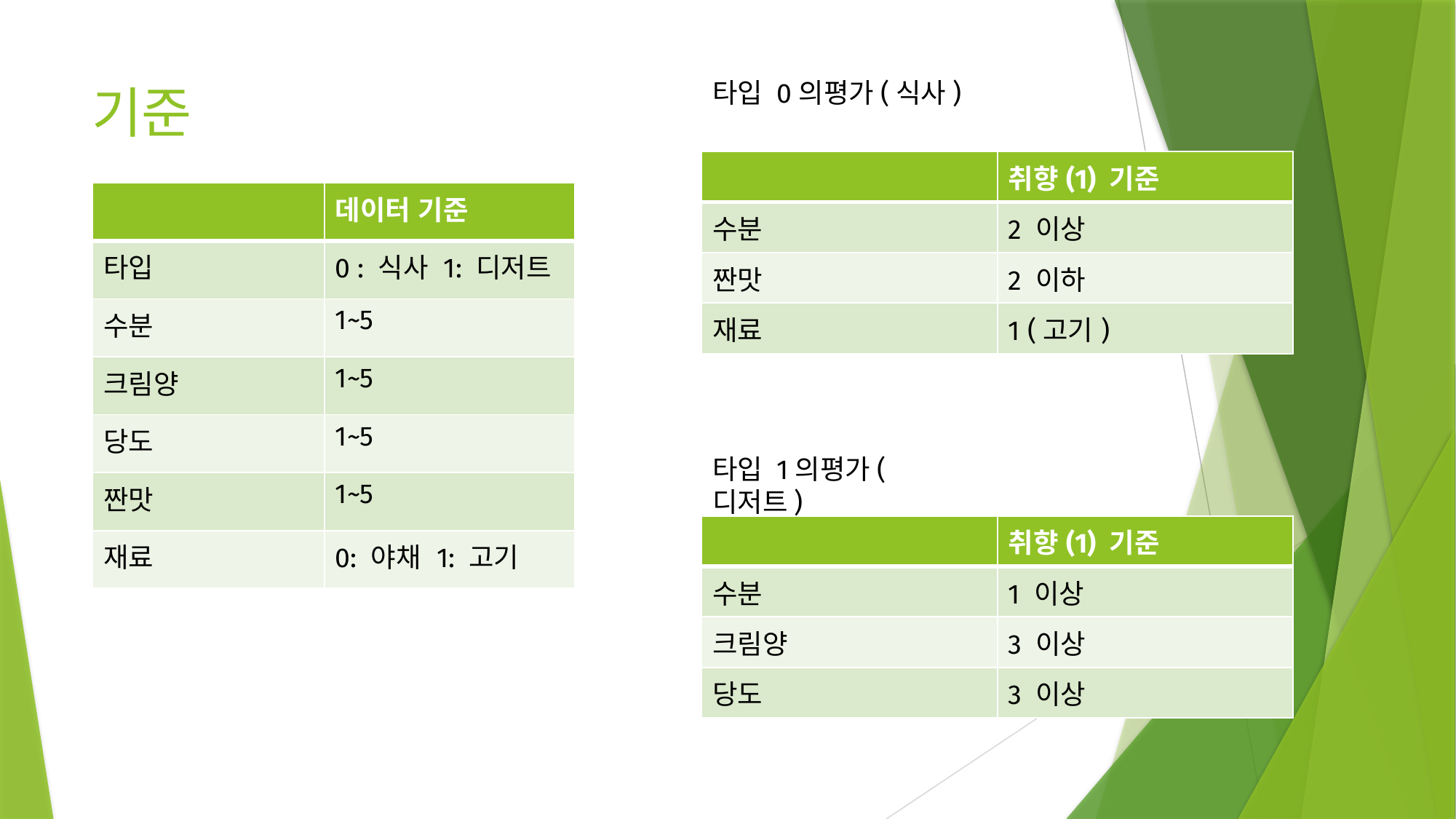

타입 0의평가(식사)
# 기준
|  | 취향(1) 기준 |
| --- | --- |
| 수분 | 2 이상 |
| 짠맛 | 2 이하 |
| 재료 | 1 (고기) |
|  | 데이터 기준 |
| --- | --- |
| 타입 | 0 : 식사 1: 디저트 |
| 수분 | 1~5 |
| 크림양 | 1~5 |
| 당도 | 1~5 |
| 짠맛 | 1~5 |
| 재료 | 0: 야채 1: 고기 |
타입 1의평가(디저트)
|  | 취향(1) 기준 |
| --- | --- |
| 수분 | 1 이상 |
| 크림양 | 3 이상 |
| 당도 | 3 이상 |